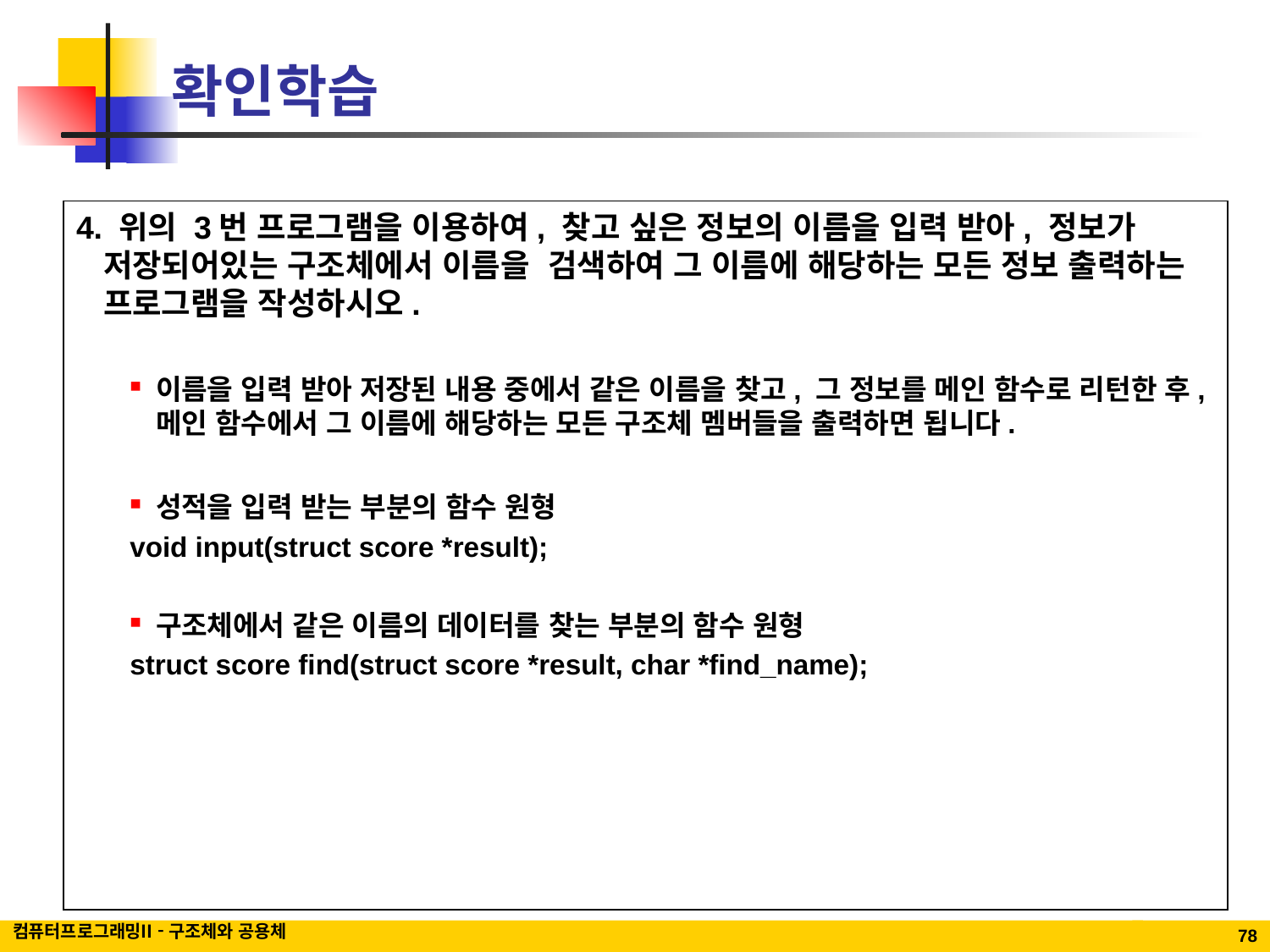

# 확인학습
4. 위의 3번 프로그램을 이용하여, 찾고 싶은 정보의 이름을 입력 받아, 정보가 저장되어있는 구조체에서 이름을  검색하여 그 이름에 해당하는 모든 정보 출력하는 프로그램을 작성하시오.

이름을 입력 받아 저장된 내용 중에서 같은 이름을 찾고, 그 정보를 메인 함수로 리턴한 후, 메인 함수에서 그 이름에 해당하는 모든 구조체 멤버들을 출력하면 됩니다.

성적을 입력 받는 부분의 함수 원형
void input(struct score *result);

구조체에서 같은 이름의 데이터를 찾는 부분의 함수 원형
struct score find(struct score *result, char *find_name);
컴퓨터프로그래밍II - 구조체와 공용체
78